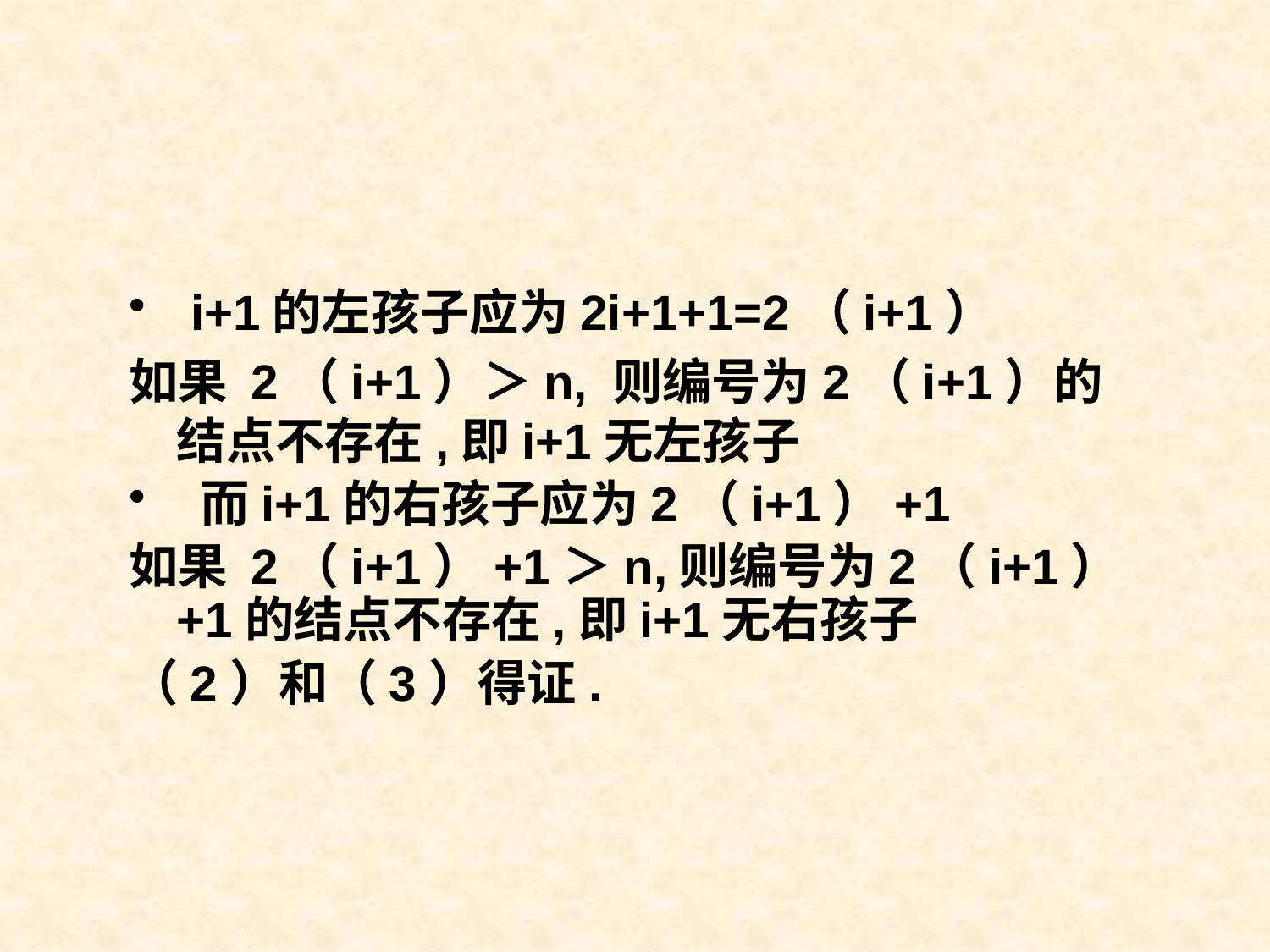

i+1的左孩子应为2i+1+1=2（i+1）
如果 2（i+1）＞n, 则编号为2（i+1）的结点不存在,即i+1无左孩子
 而i+1的右孩子应为2（i+1）+1
如果 2（i+1）+1＞n,则编号为2（i+1）+1的结点不存在,即i+1无右孩子
（2）和（3）得证.